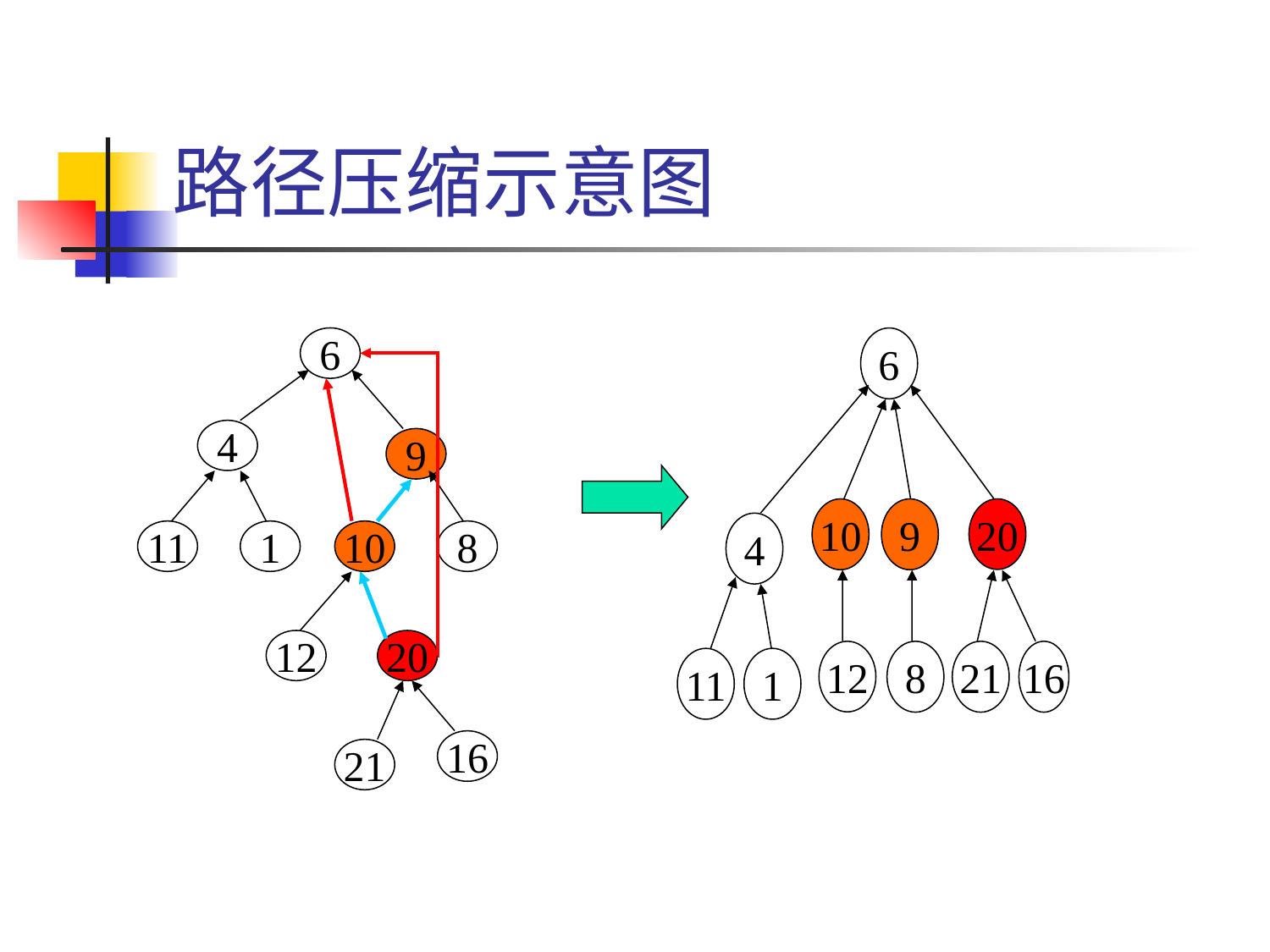

# 路径压缩示意图
6

4
9

11
1
10
8

12
20

16
21
6

10
9
20
4

11
1

12
8
21
16